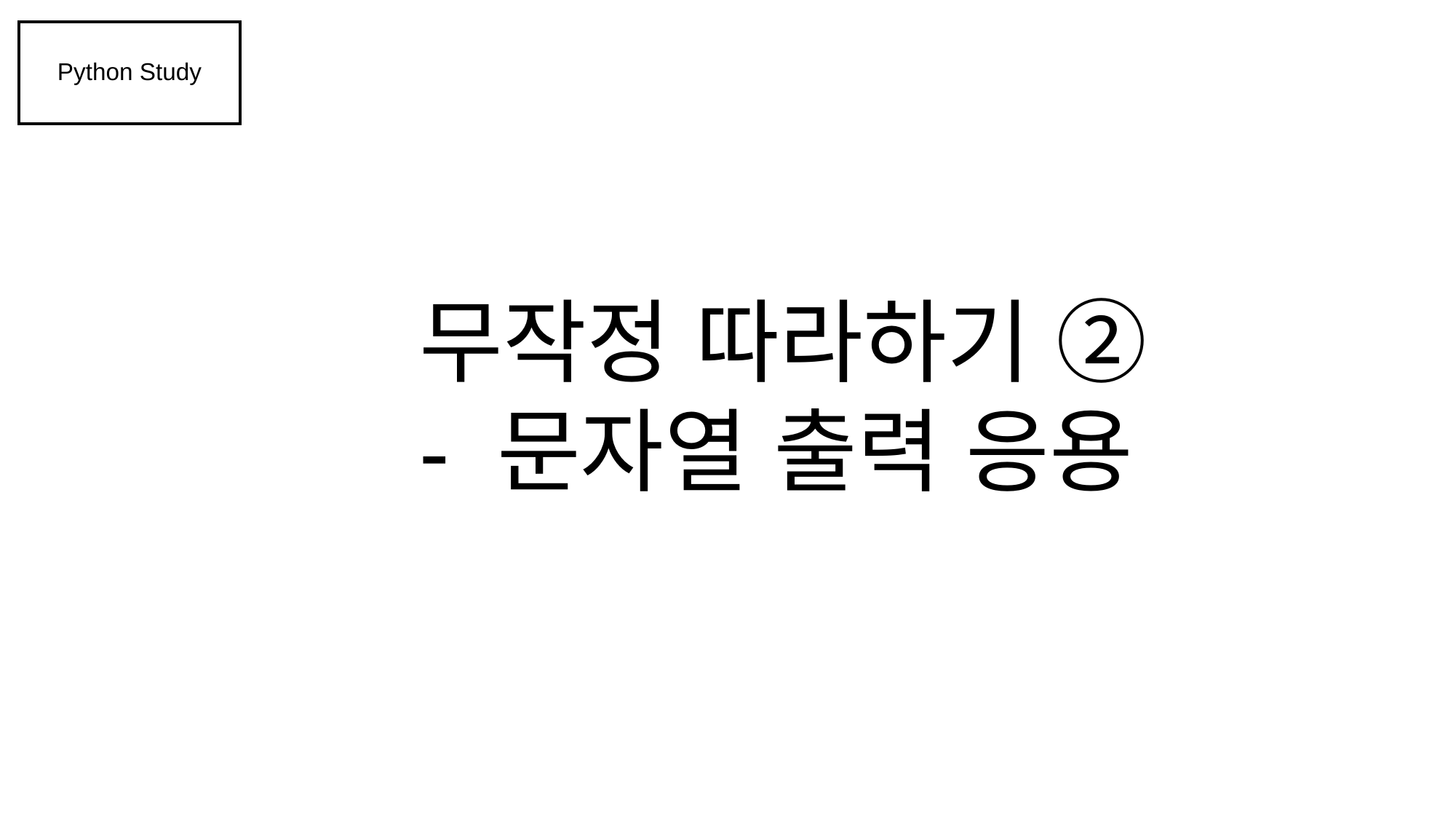

Python Study
무작정 따라하기 ②
- 문자열 출력 응용